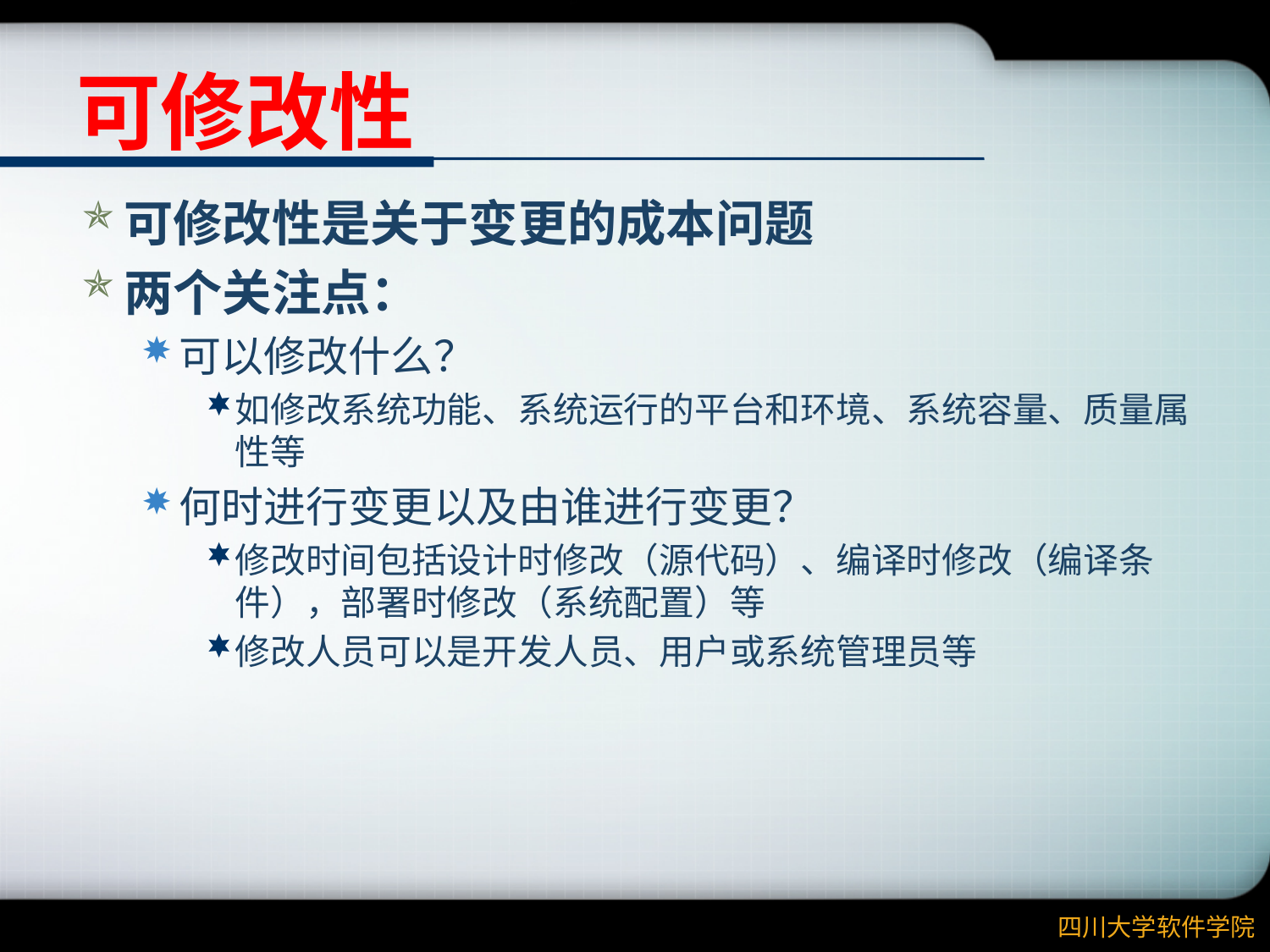

# 可修改性
可修改性是关于变更的成本问题
两个关注点：
可以修改什么？
如修改系统功能、系统运行的平台和环境、系统容量、质量属性等
何时进行变更以及由谁进行变更？
修改时间包括设计时修改（源代码）、编译时修改（编译条件），部署时修改（系统配置）等
修改人员可以是开发人员、用户或系统管理员等